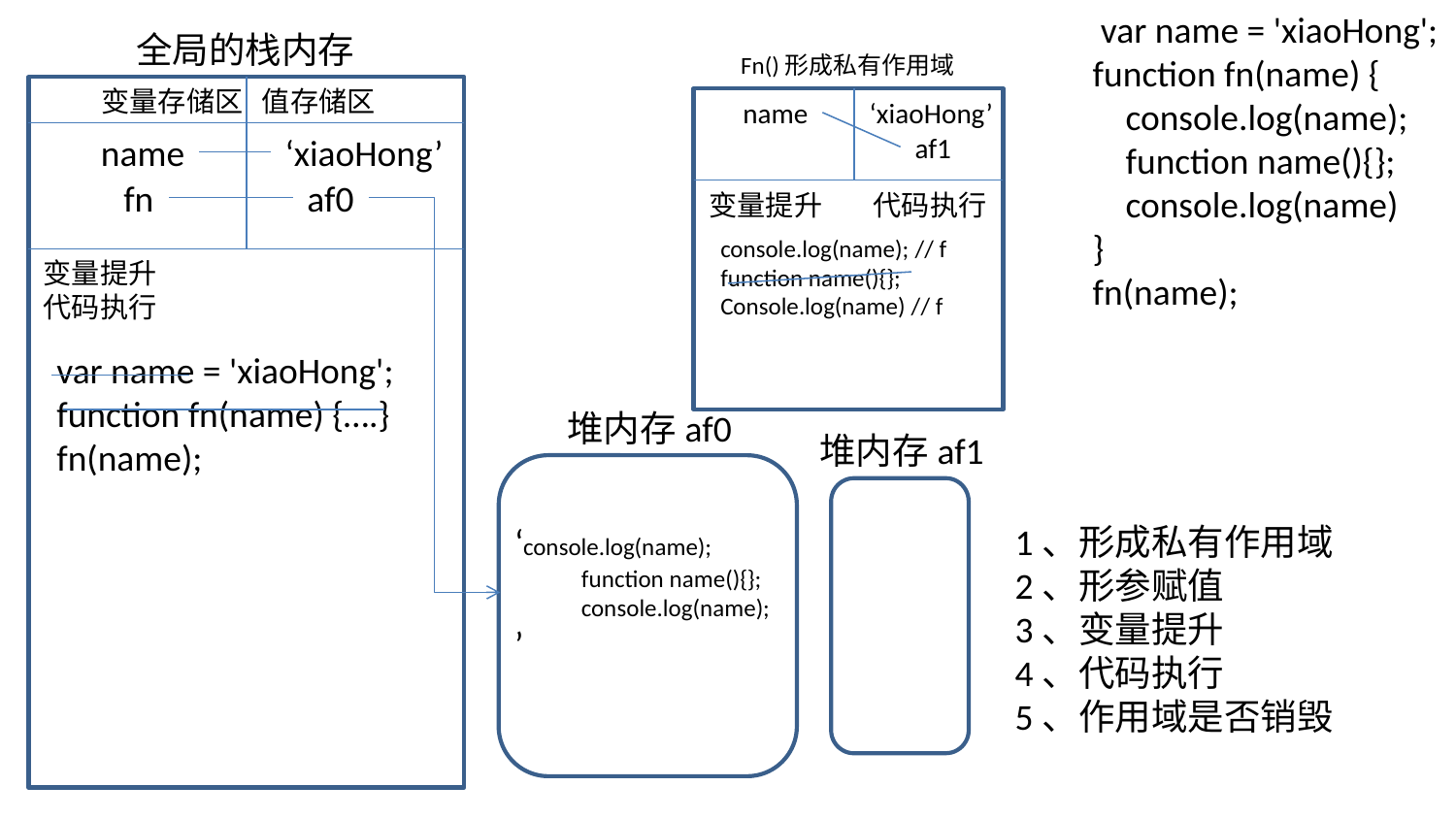

var name = 'xiaoHong';
        function fn(name) {
            console.log(name);
            function name(){};
            console.log(name)
        }
        fn(name);

全局的栈内存
Fn()形成私有作用域

变量存储区   值存储区

name
‘xiaoHong’
name
‘xiaoHong’
af1
fn
af0
变量提升        代码执行
console.log(name); // f
function name(){};
Console.log(name) // f
变量提升
代码执行
var name = 'xiaoHong';
function fn(name) {….}
fn(name);

堆内存af0
堆内存af1

‘console.log(name);
            function name(){};
            console.log(name);
’
1、形成私有作用域
2、形参赋值
3、变量提升
4、代码执行
5、作用域是否销毁